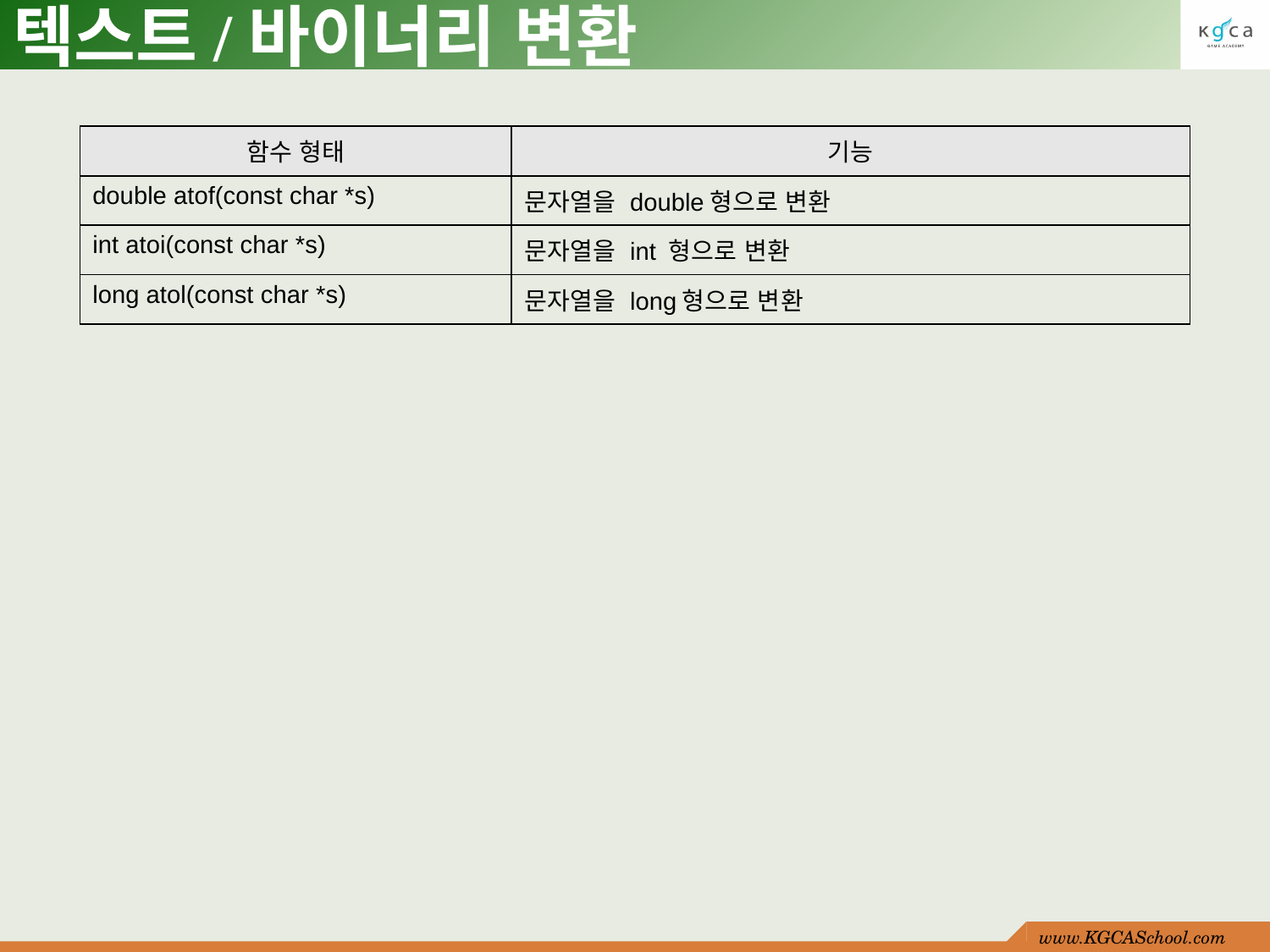

# 텍스트/바이너리 변환
| 함수 형태 | 기능 |
| --- | --- |
| double atof(const char \*s) | 문자열을 double형으로 변환 |
| int atoi(const char \*s) | 문자열을 int 형으로 변환 |
| long atol(const char \*s) | 문자열을 long형으로 변환 |